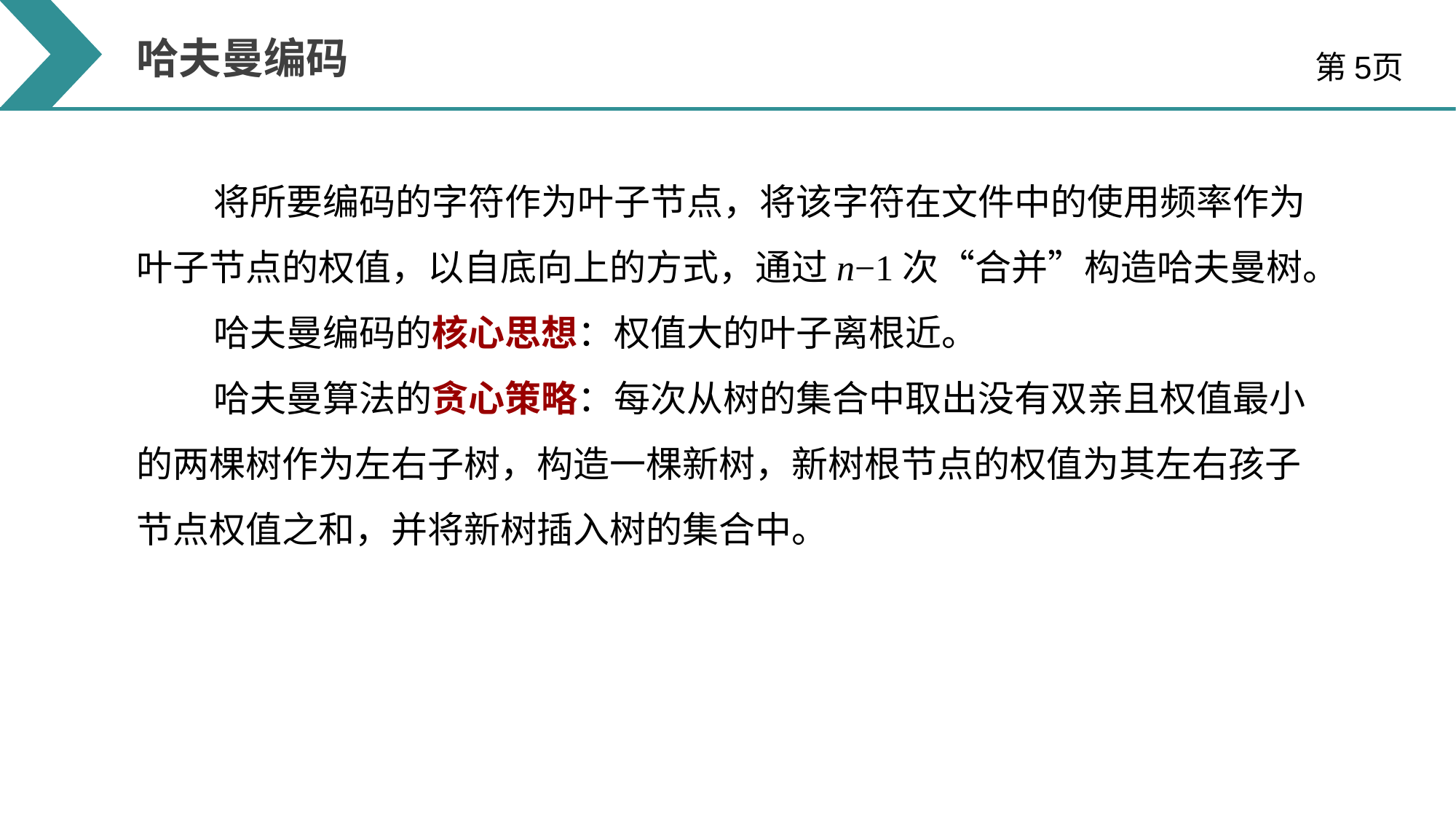

哈夫曼编码
第5页
将所要编码的字符作为叶子节点，将该字符在文件中的使用频率作为叶子节点的权值，以自底向上的方式，通过n−1次“合并”构造哈夫曼树。
哈夫曼编码的核心思想：权值大的叶子离根近。
哈夫曼算法的贪心策略：每次从树的集合中取出没有双亲且权值最小的两棵树作为左右子树，构造一棵新树，新树根节点的权值为其左右孩子节点权值之和，并将新树插入树的集合中。